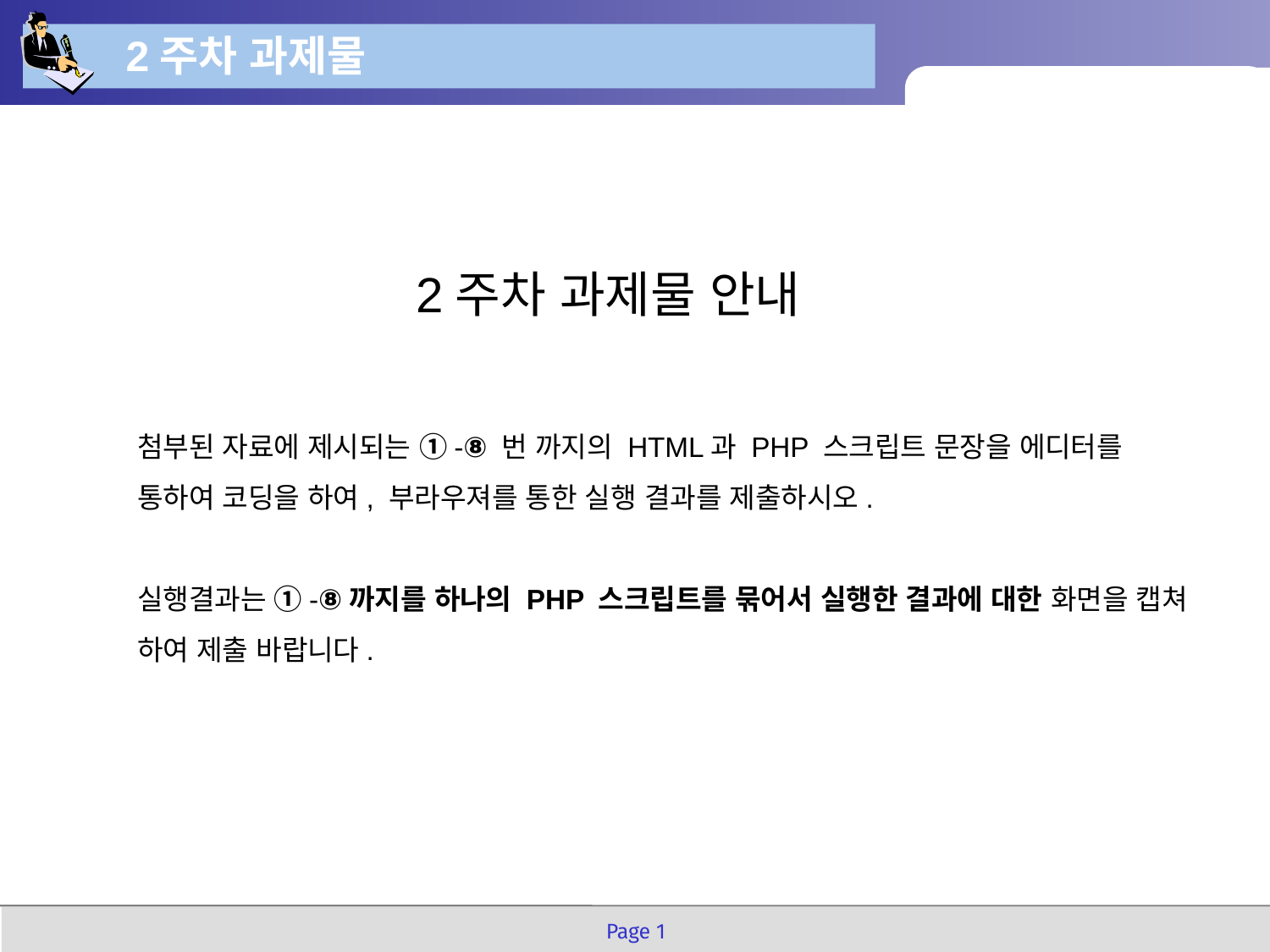

2주차 과제물
2주차 과제물 안내
첨부된 자료에 제시되는 ①-⑧ 번 까지의 HTML과 PHP 스크립트 문장을 에디터를 통하여 코딩을 하여, 부라우져를 통한 실행 결과를 제출하시오.

실행결과는 ①-⑧까지를 하나의 PHP 스크립트를 묶어서 실행한 결과에 대한 화면을 캡쳐 하여 제출 바랍니다.
Page 1